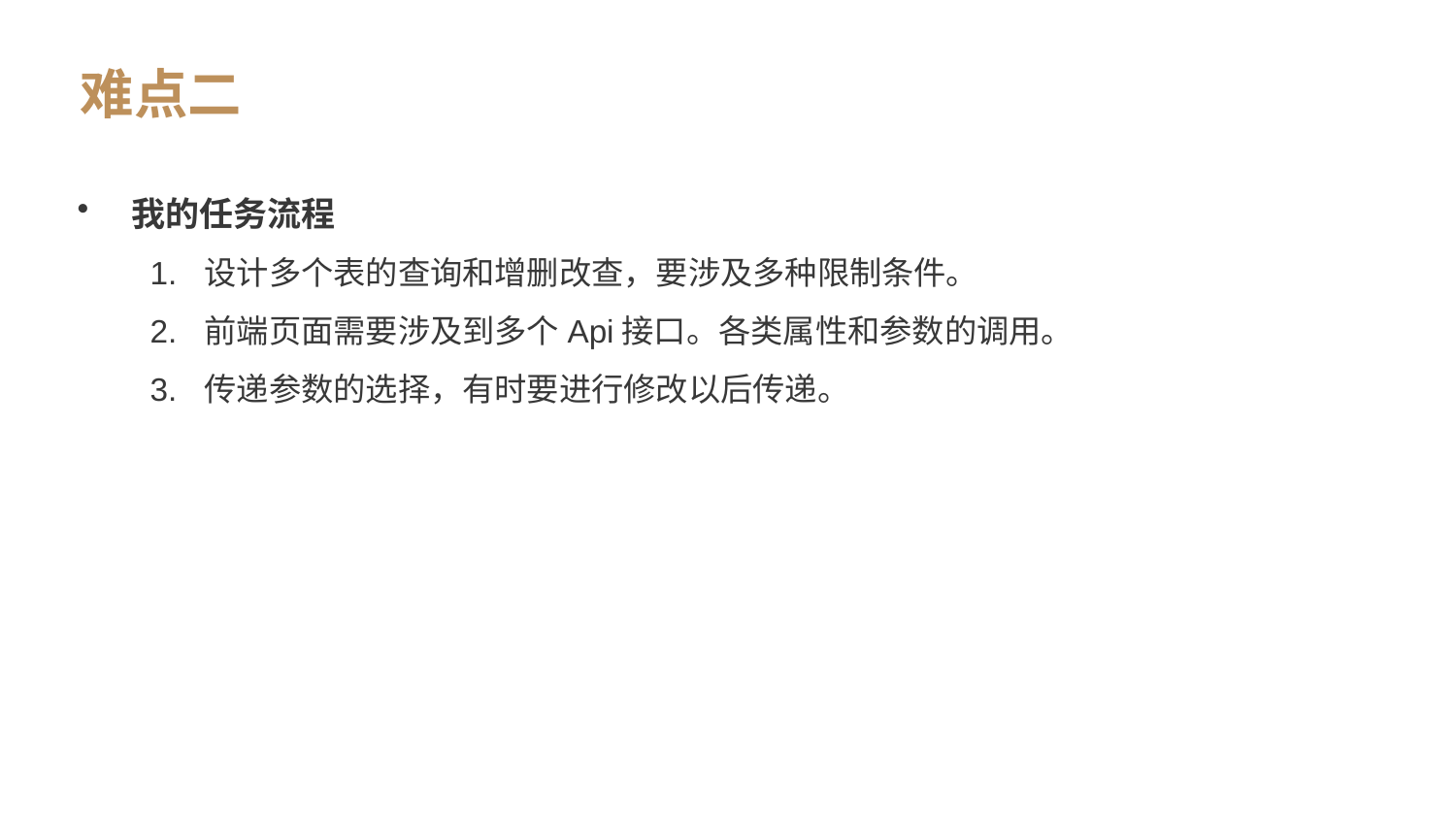

难点二
我的任务流程
设计多个表的查询和增删改查，要涉及多种限制条件。
前端页面需要涉及到多个Api接口。各类属性和参数的调用。
传递参数的选择，有时要进行修改以后传递。